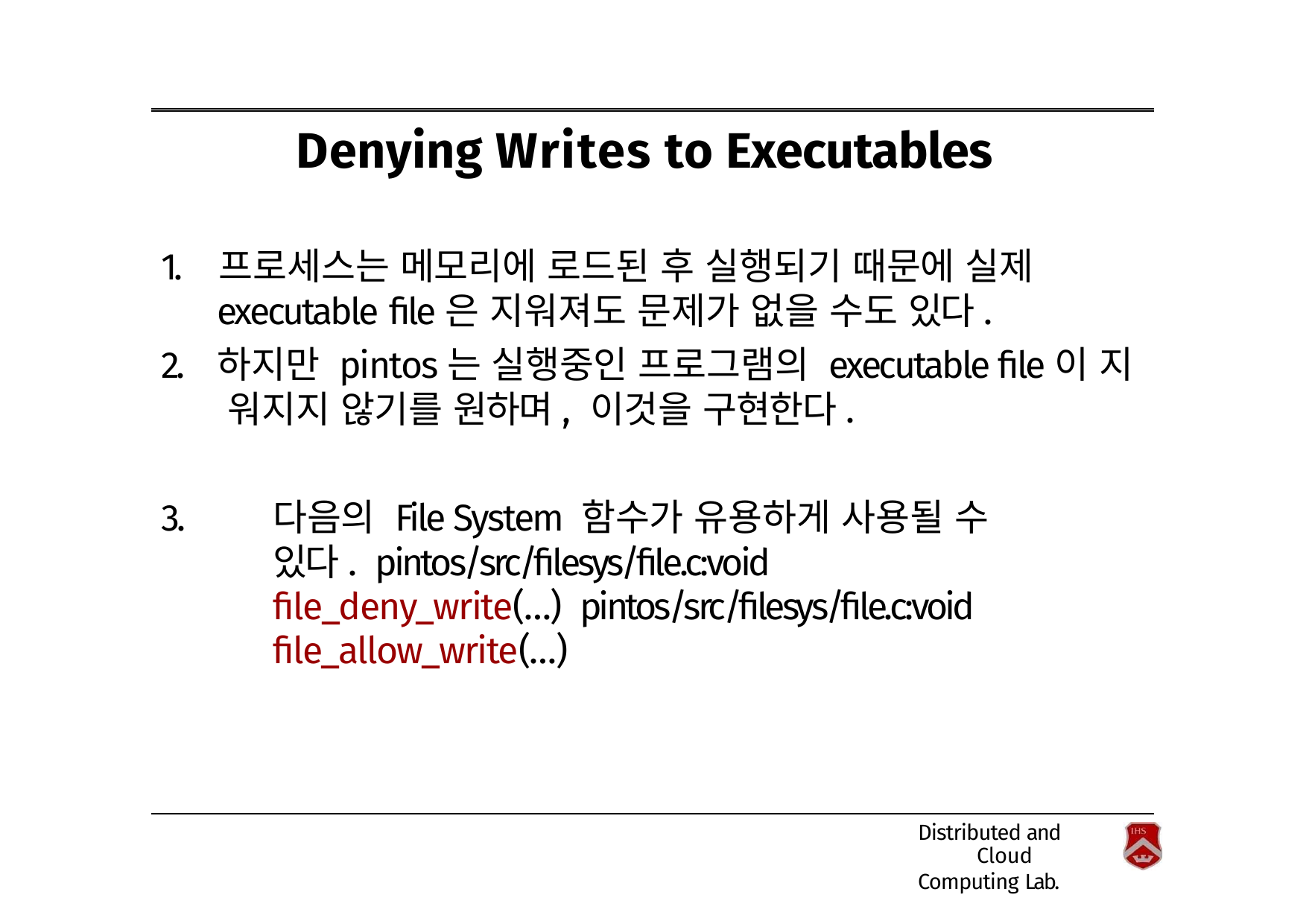

# Denying Writes to Executables
1.	프로세스는 메모리에 로드된 후 실행되기 때문에 실제
executable file은 지워져도 문제가 없을 수도 있다.
2.	하지만 pintos는 실행중인 프로그램의 executable file이 지  워지지 않기를 원하며, 이것을 구현한다.

3.	다음의 File System 함수가 유용하게 사용될 수 있다.  pintos/src/filesys/file.c:void file_deny_write(…)  pintos/src/filesys/file.c:void file_allow_write(…)

Distributed and Cloud
Computing Lab.